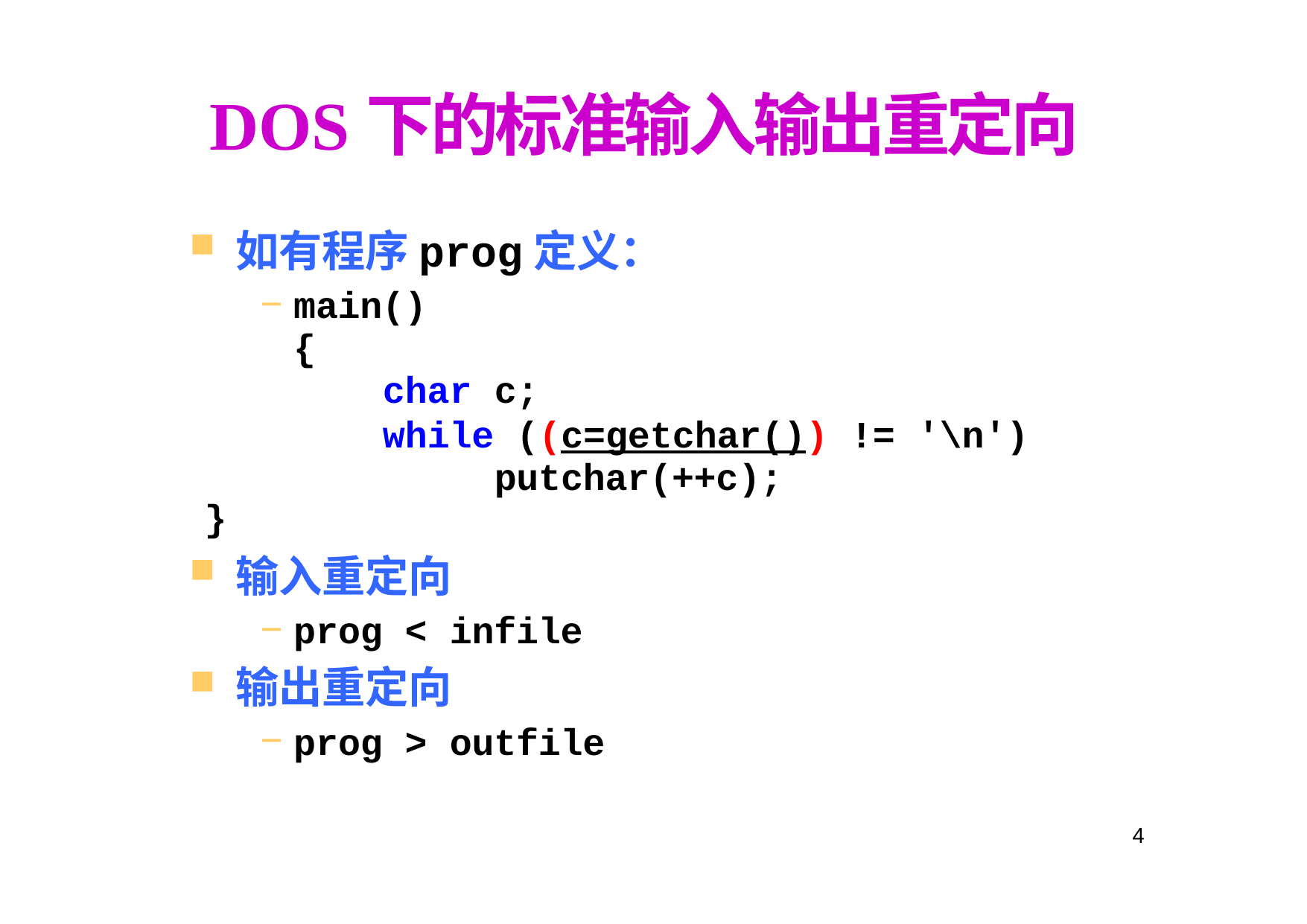

# DOS下的标准输入输出重定向
如有程序prog定义：
main()
{
char c;
while ((c=getchar()) != '\n')  putchar(++c);
}
输入重定向
prog < infile
输出重定向
prog > outfile

4